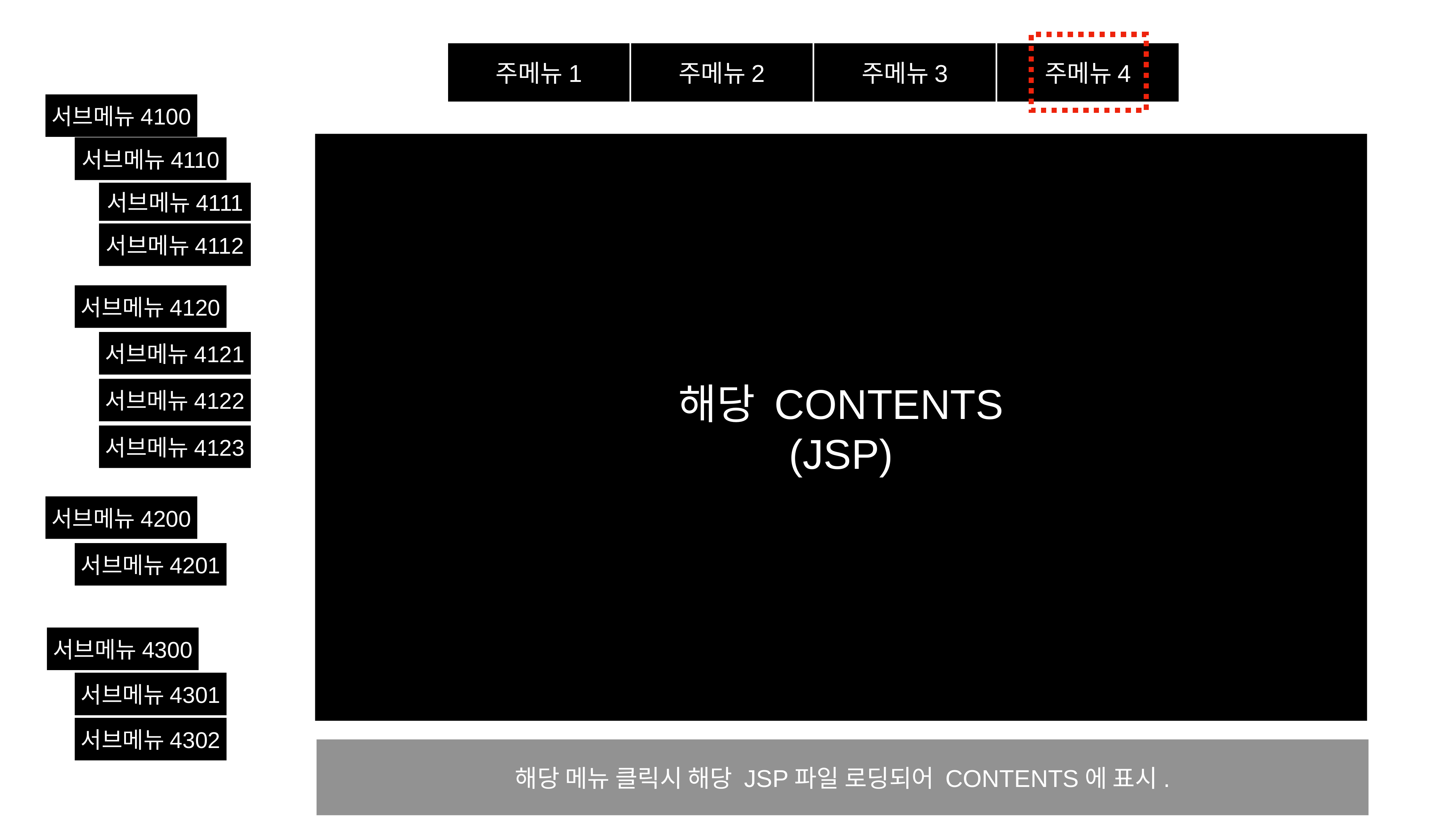

주메뉴1
주메뉴2
주메뉴3
주메뉴4
서브메뉴4100
해당 CONTENTS
(JSP)
서브메뉴4110
서브메뉴4111
서브메뉴4112
서브메뉴4120
서브메뉴4121
서브메뉴4122
서브메뉴4123
서브메뉴4200
서브메뉴4201
서브메뉴4300
서브메뉴4301
서브메뉴4302
해당 메뉴 클릭시 해당 JSP파일 로딩되어 CONTENTS에 표시.